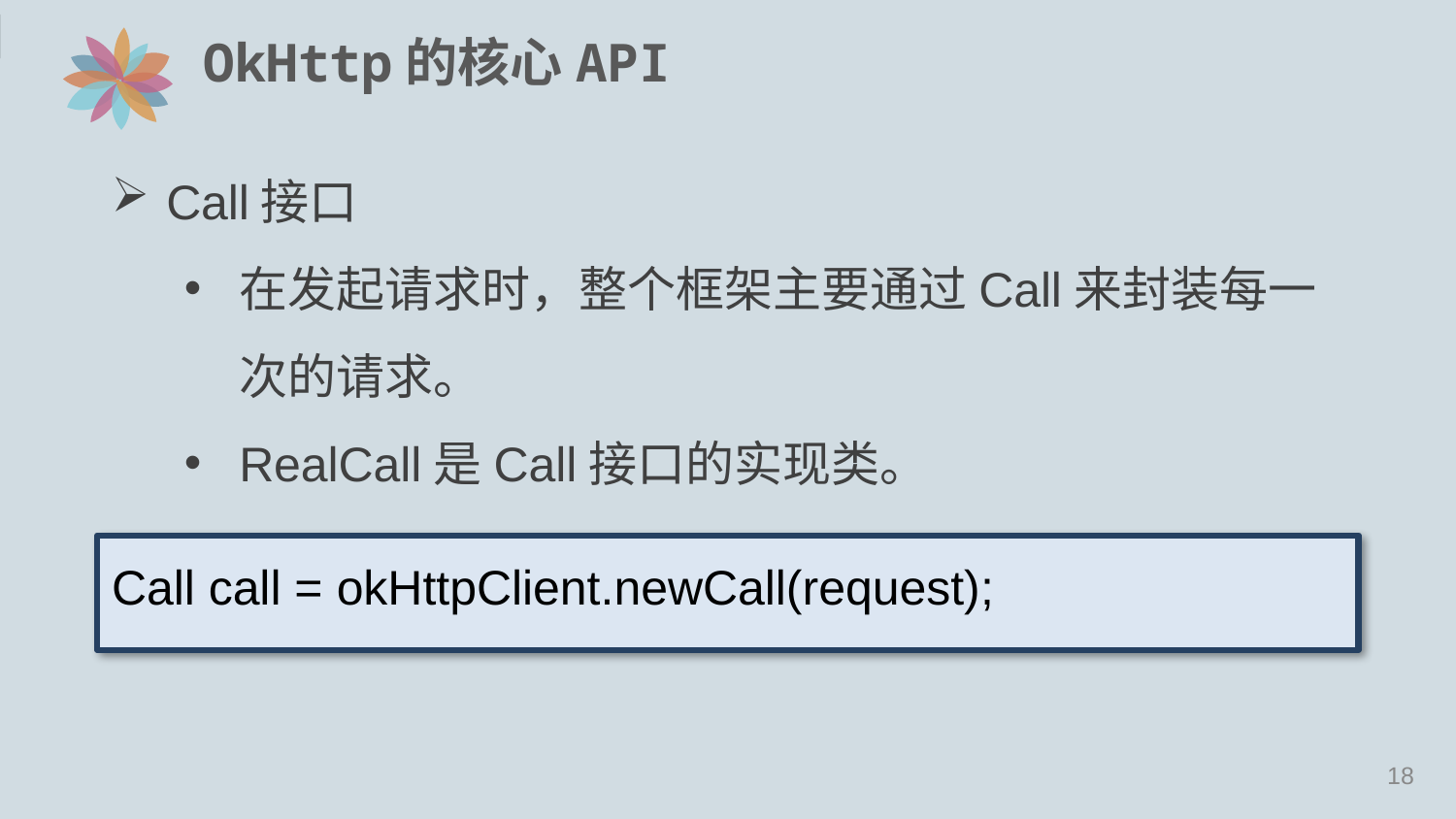

# OkHttp的核心API
Call接口
在发起请求时，整个框架主要通过Call来封装每一次的请求。
RealCall是Call接口的实现类。
Call call = okHttpClient.newCall(request);

18